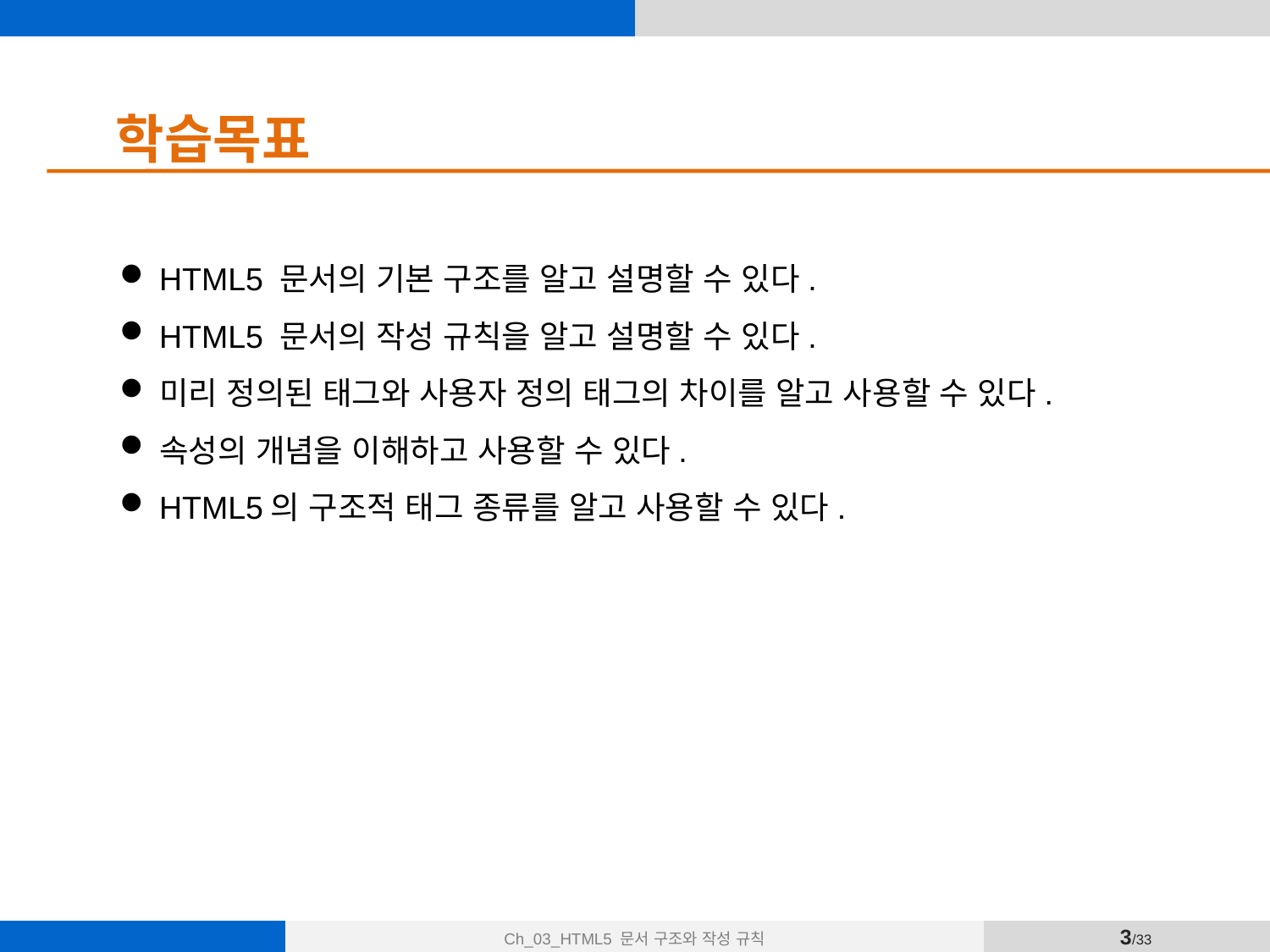

학습목표

HTML5 문서의 기본 구조를 알고 설명할 수 있다.
HTML5 문서의 작성 규칙을 알고 설명할 수 있다.
미리 정의된 태그와 사용자 정의 태그의 차이를 알고 사용할 수 있다.
속성의 개념을 이해하고 사용할 수 있다.
HTML5의 구조적 태그 종류를 알고 사용할 수 있다.